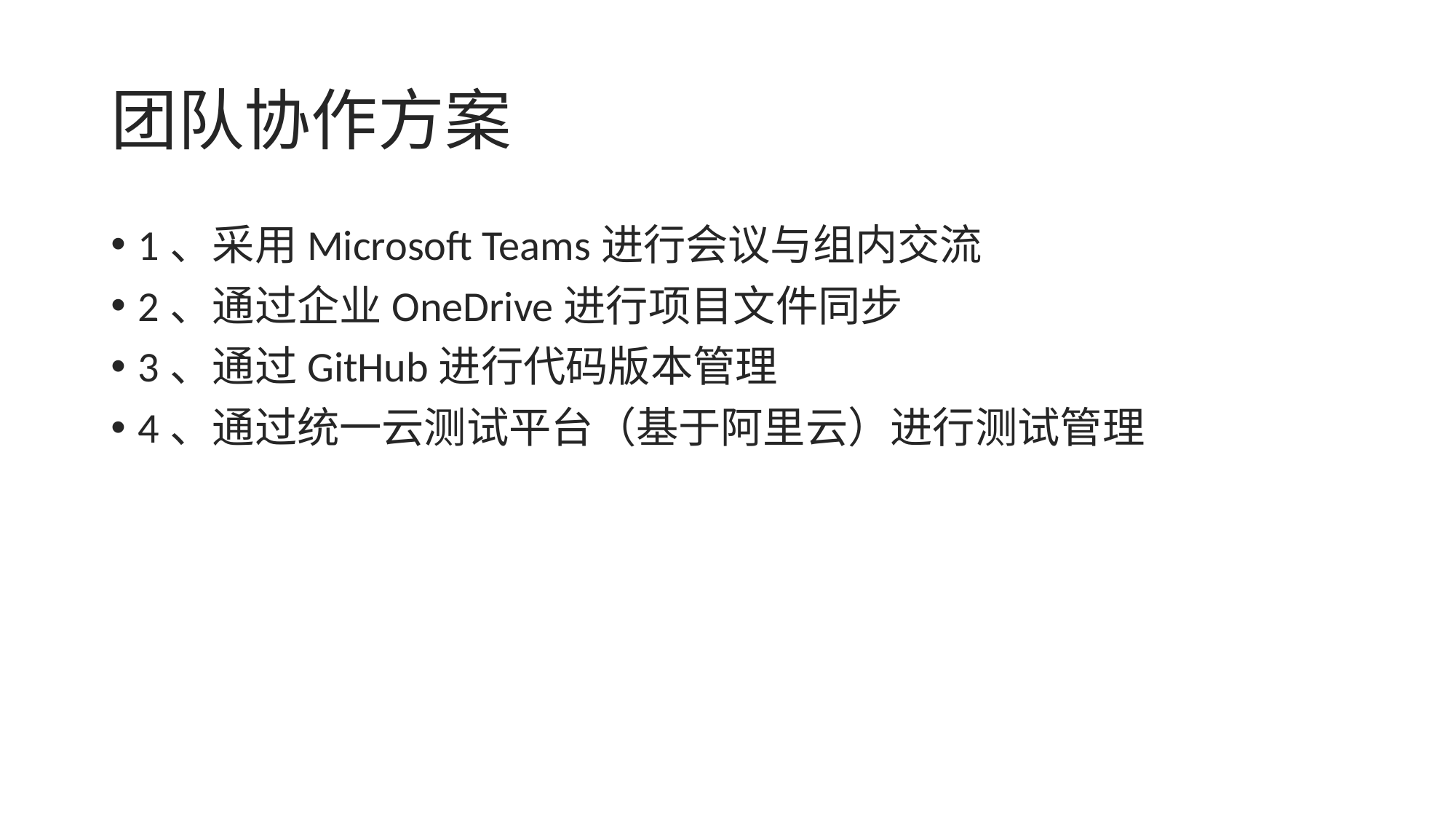

# 团队协作方案
1、采用Microsoft Teams进行会议与组内交流
2、通过企业OneDrive进行项目文件同步
3、通过GitHub进行代码版本管理
4、通过统一云测试平台（基于阿里云）进行测试管理